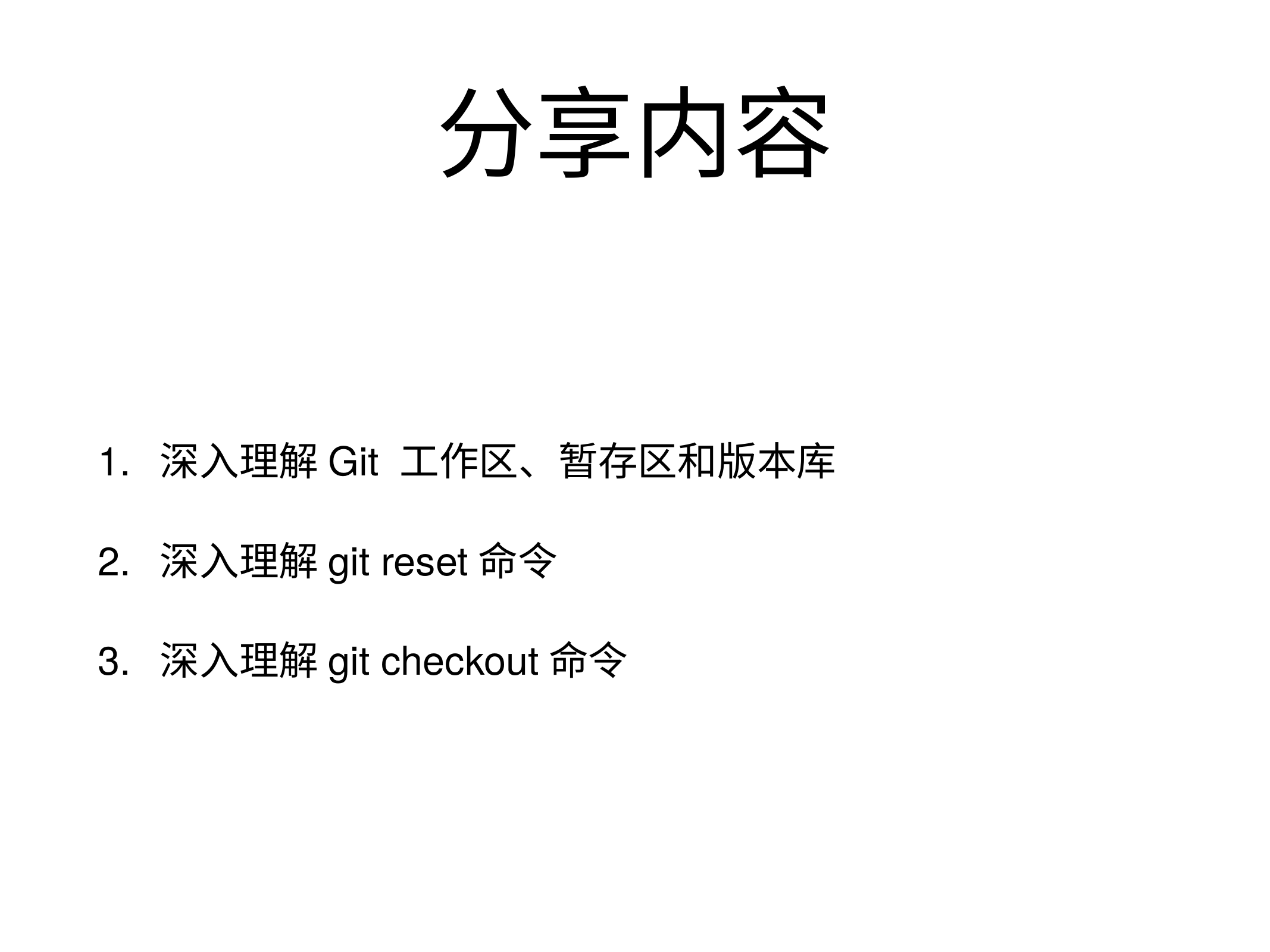

# 分享内容
深入理解Git 工作区、暂存区和版本库
深入理解git reset命令
深入理解git checkout命令